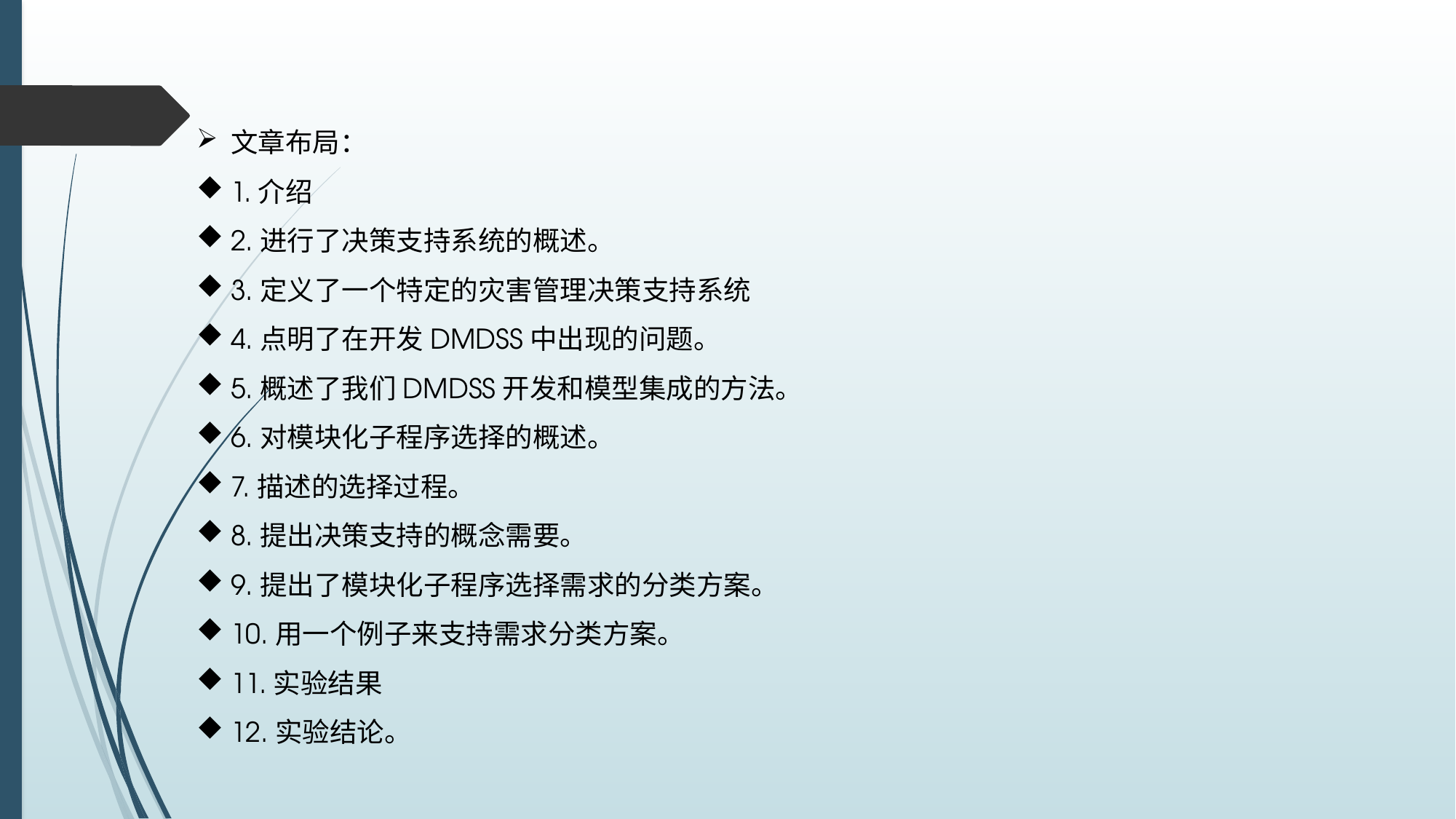

文章布局：
1.介绍
2.进行了决策支持系统的概述。
3.定义了一个特定的灾害管理决策支持系统
4.点明了在开发DMDSS中出现的问题。
5.概述了我们DMDSS开发和模型集成的方法。
6.对模块化子程序选择的概述。
7.描述的选择过程。
8.提出决策支持的概念需要。
9.提出了模块化子程序选择需求的分类方案。
10.用一个例子来支持需求分类方案。
11.实验结果
12.实验结论。